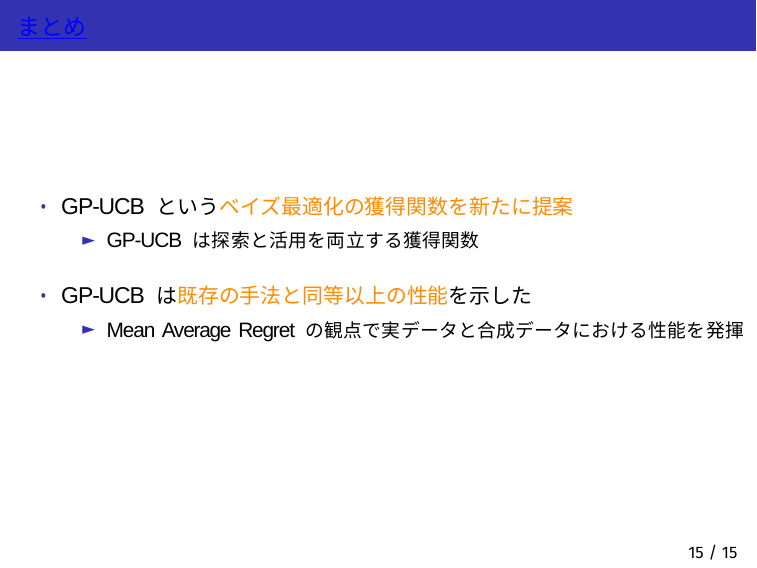

まとめ
GP-UCB というベイズ最適化の獲得関数を新たに提案
GP-UCB は探索と活用を両立する獲得関数
GP-UCB は既存の手法と同等以上の性能を示した
Mean Average Regret の観点で実データと合成データにおける性能を発揮
15 / 15